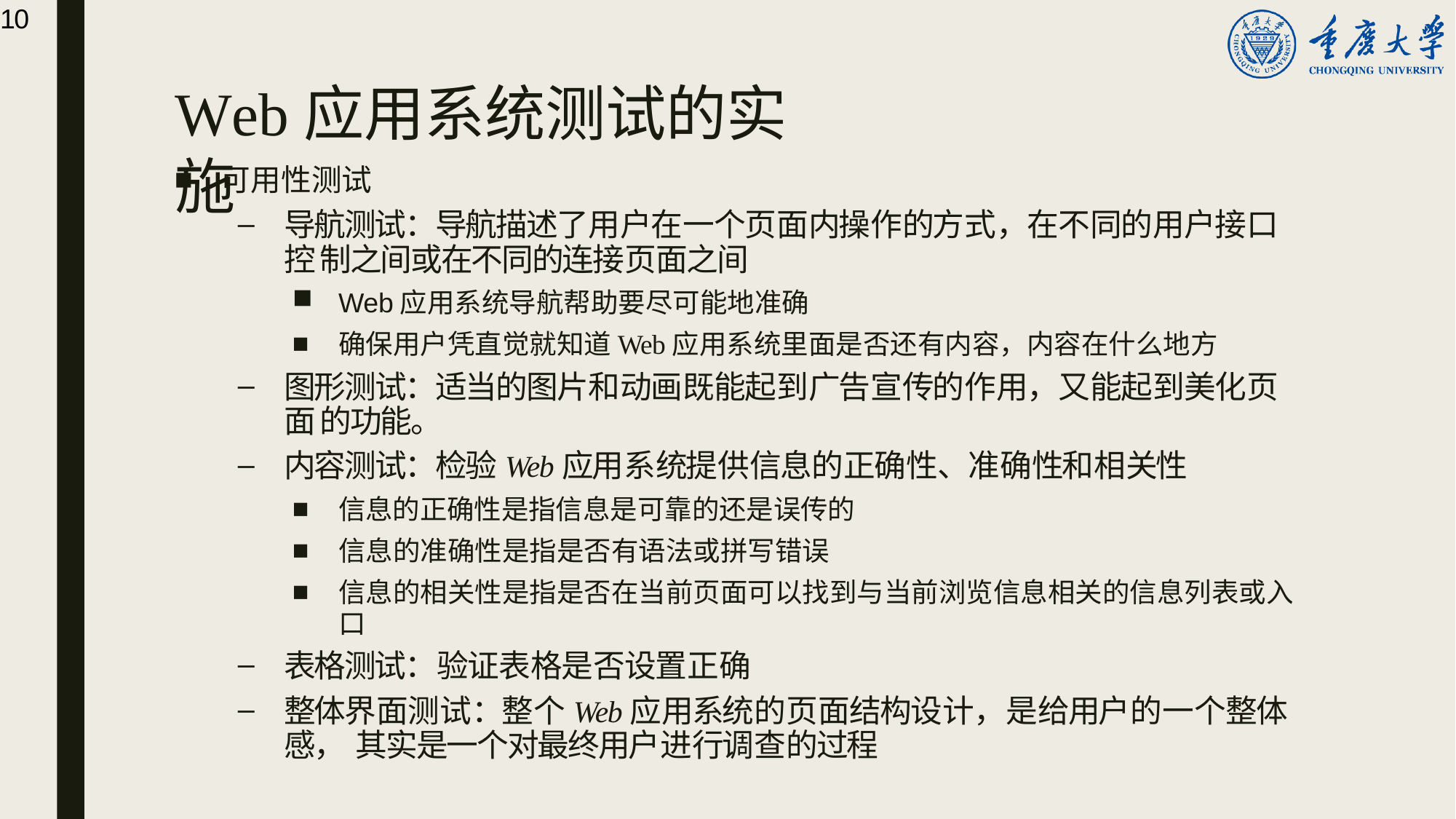

10
# Web应用系统测试的实施
可用性测试
导航测试：导航描述了用户在一个页面内操作的方式，在不同的用户接口控 制之间或在不同的连接页面之间
Web应用系统导航帮助要尽可能地准确
确保用户凭直觉就知道Web应用系统里面是否还有内容，内容在什么地方
图形测试：适当的图片和动画既能起到广告宣传的作用，又能起到美化页面 的功能。
内容测试：检验Web应用系统提供信息的正确性、准确性和相关性
信息的正确性是指信息是可靠的还是误传的
信息的准确性是指是否有语法或拼写错误
信息的相关性是指是否在当前页面可以找到与当前浏览信息相关的信息列表或入 口
表格测试：验证表格是否设置正确
整体界面测试：整个Web应用系统的页面结构设计，是给用户的一个整体感，  其实是一个对最终用户进行调查的过程